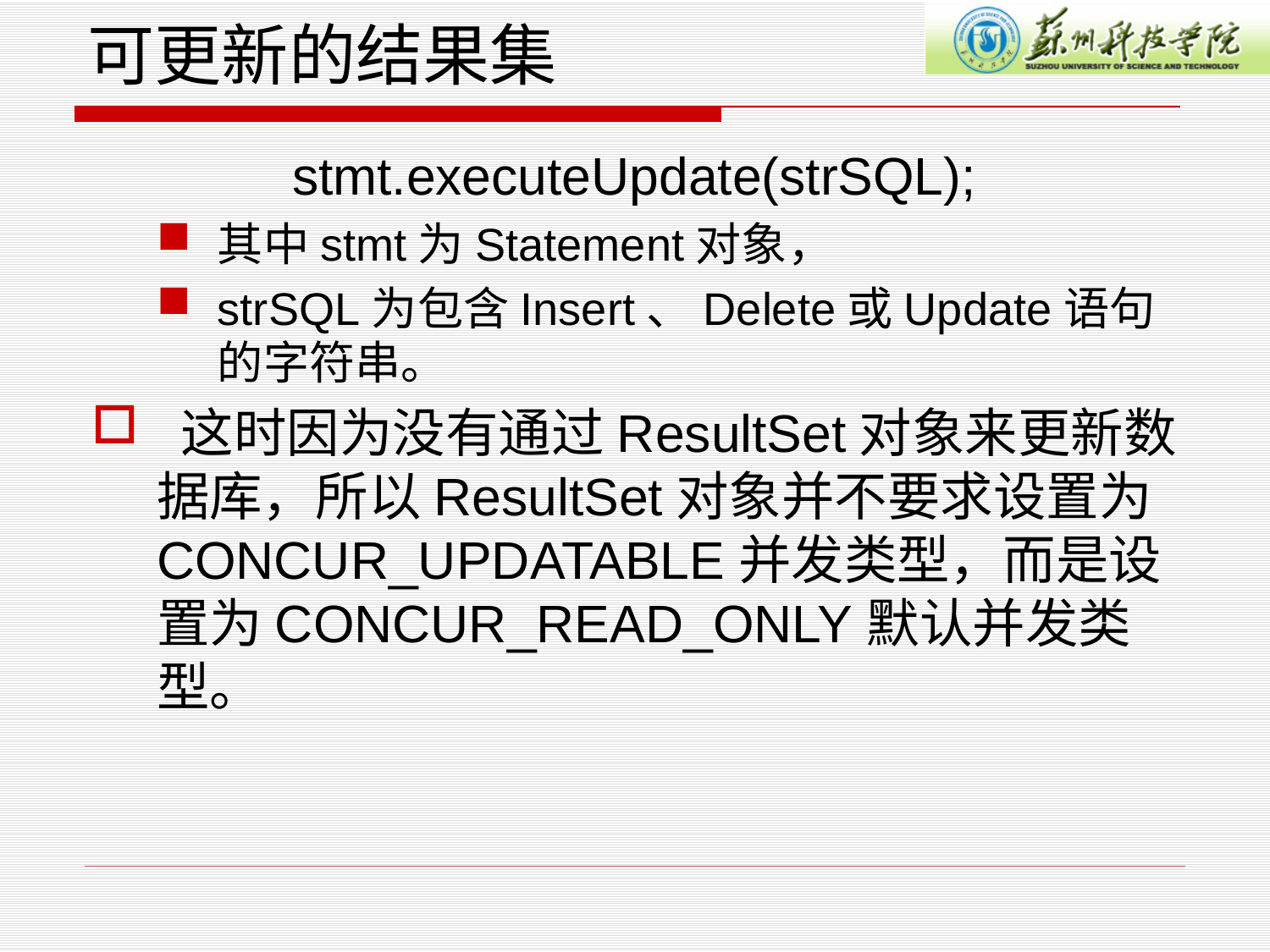

# 可更新的结果集
stmt.executeUpdate(strSQL);
其中stmt为Statement对象，
strSQL为包含Insert、Delete或Update语句的字符串。
 这时因为没有通过ResultSet对象来更新数据库，所以ResultSet对象并不要求设置为CONCUR_UPDATABLE并发类型，而是设置为CONCUR_READ_ONLY默认并发类型。